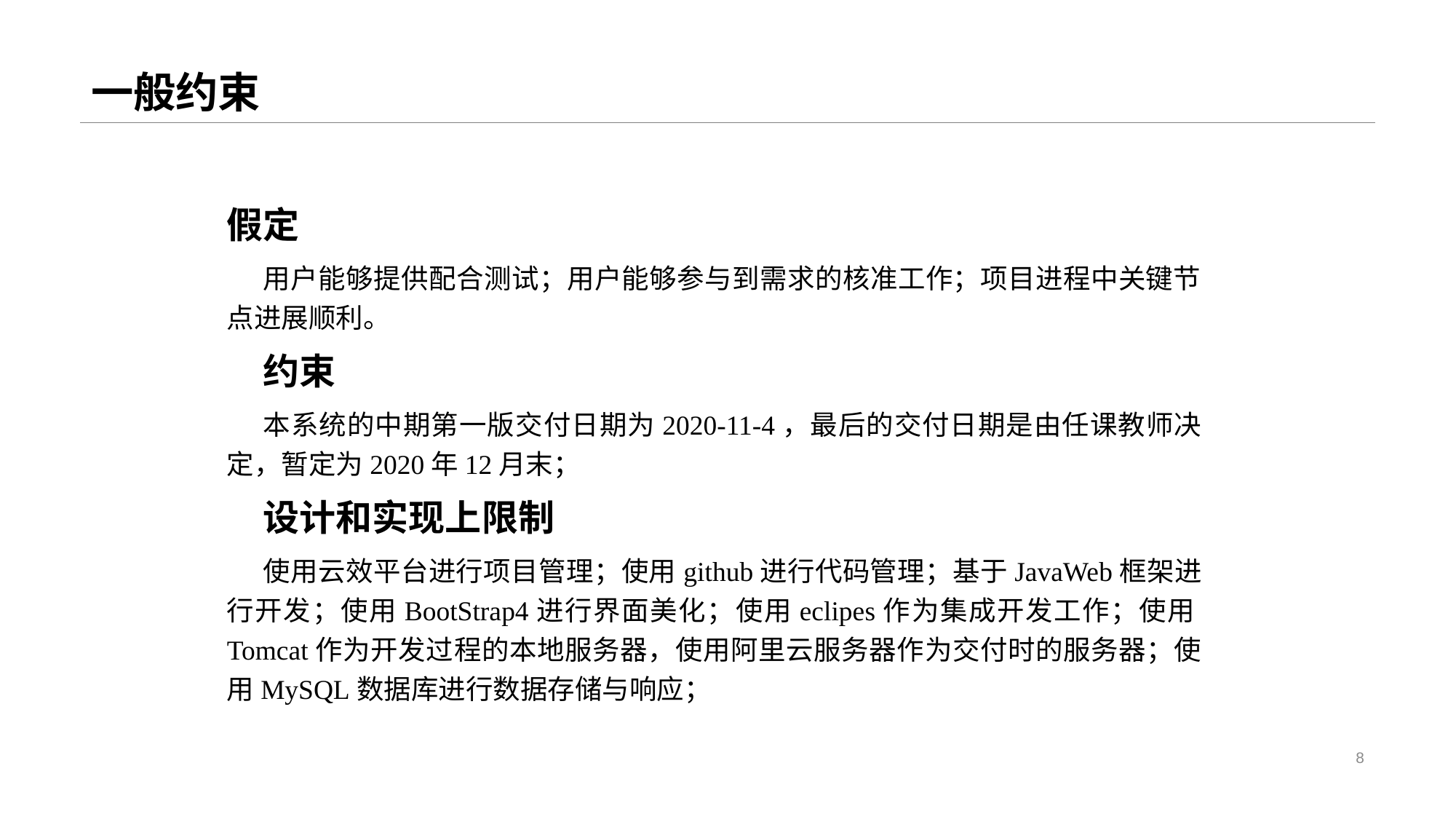

# 一般约束
假定
用户能够提供配合测试；用户能够参与到需求的核准工作；项目进程中关键节点进展顺利。
约束
本系统的中期第一版交付日期为2020-11-4，最后的交付日期是由任课教师决定，暂定为2020年12月末；
设计和实现上限制
使用云效平台进行项目管理；使用github进行代码管理；基于JavaWeb框架进行开发；使用BootStrap4进行界面美化；使用eclipes作为集成开发工作；使用Tomcat作为开发过程的本地服务器，使用阿里云服务器作为交付时的服务器；使用MySQL数据库进行数据存储与响应；
8
www.islide.cc